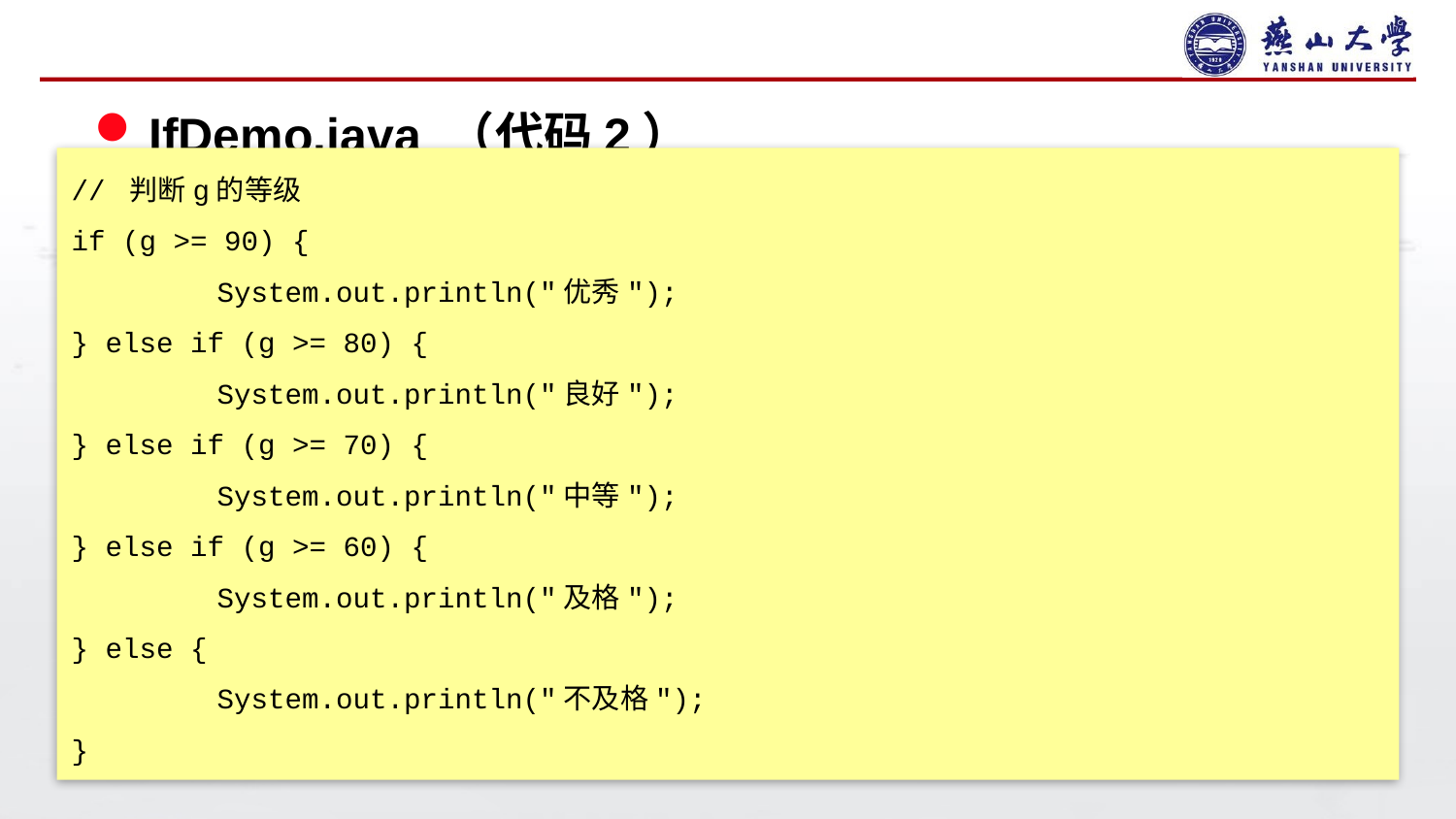

#
IfDemo.java （代码2）

// 判断g的等级
if (g >= 90) {
	System.out.println("优秀");
} else if (g >= 80) {
	System.out.println("良好");
} else if (g >= 70) {
	System.out.println("中等");
} else if (g >= 60) {
	System.out.println("及格");
} else {
	System.out.println("不及格");
}